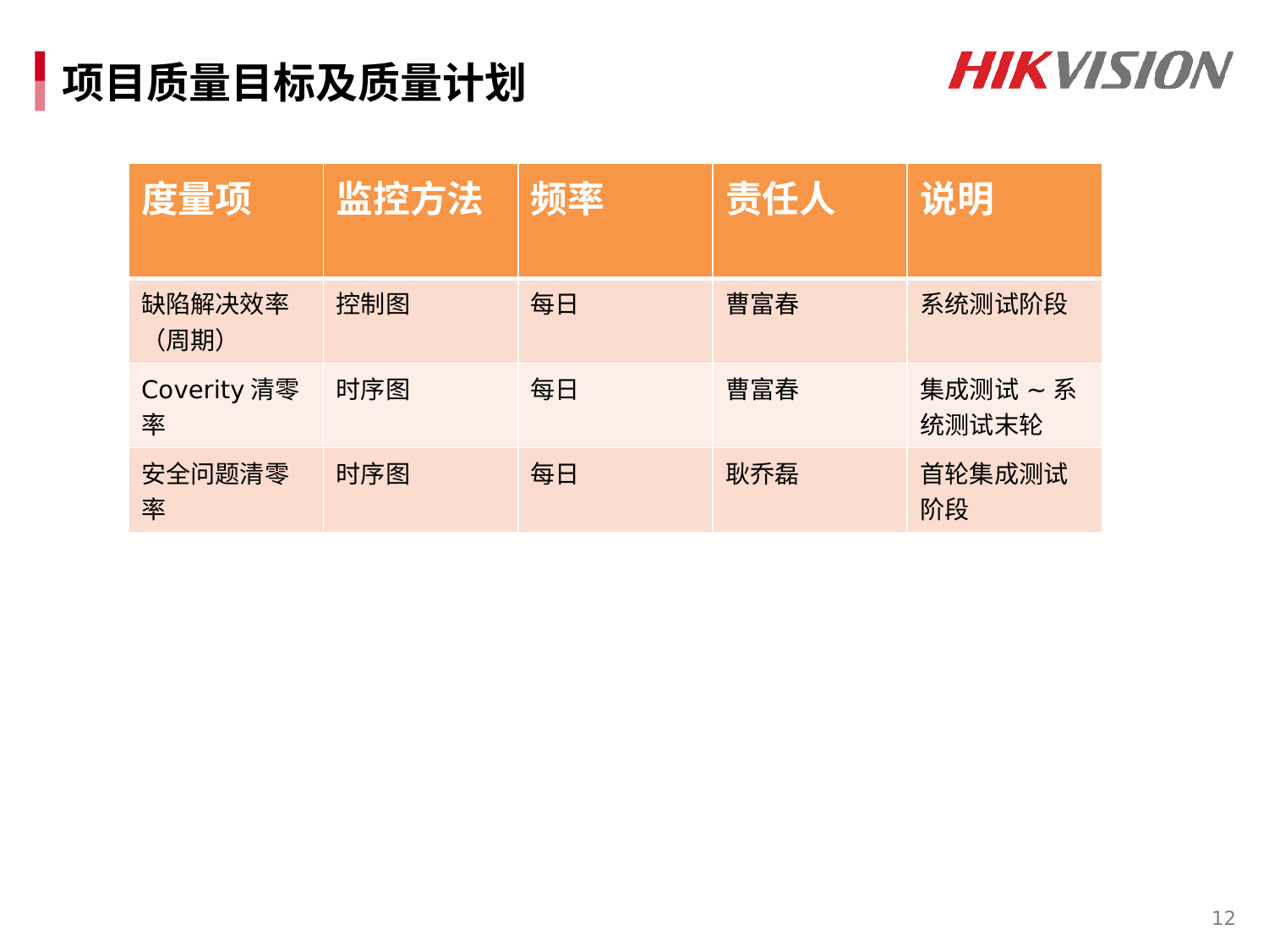

# 项目质量目标及质量计划
| 度量项 | 监控方法 | 频率 | 责任人 | 说明 |
| --- | --- | --- | --- | --- |
| 缺陷解决效率（周期） | 控制图 | 每日 | 曹富春 | 系统测试阶段 |
| Coverity清零率 | 时序图 | 每日 | 曹富春 | 集成测试~系统测试末轮 |
| 安全问题清零率 | 时序图 | 每日 | 耿乔磊 | 首轮集成测试阶段 |